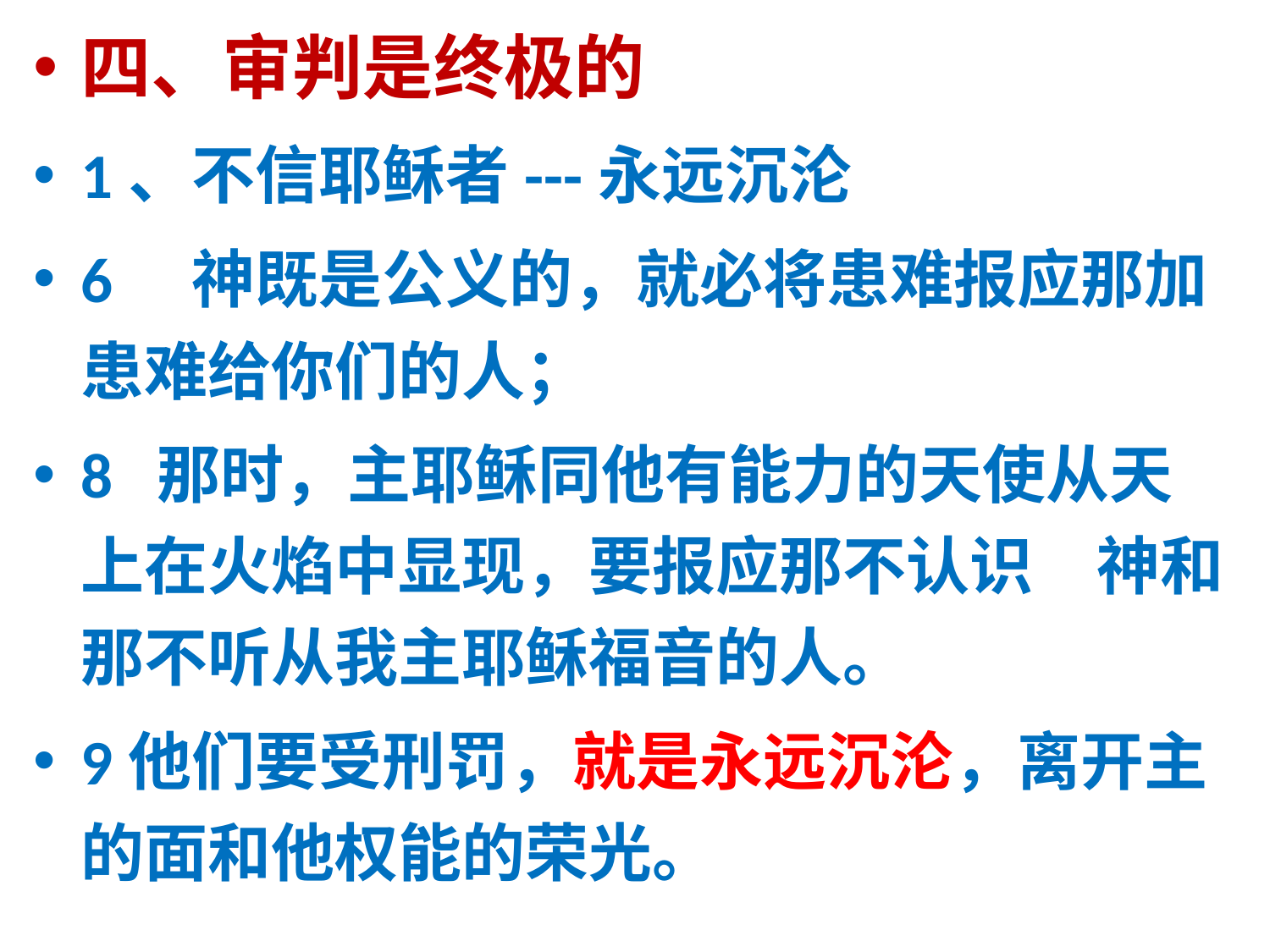

四、审判是终极的
1、不信耶稣者---永远沉沦
6　神既是公义的，就必将患难报应那加患难给你们的人；
8  那时，主耶稣同他有能力的天使从天上在火焰中显现，要报应那不认识　神和那不听从我主耶稣福音的人。
9他们要受刑罚，就是永远沉沦，离开主的面和他权能的荣光。